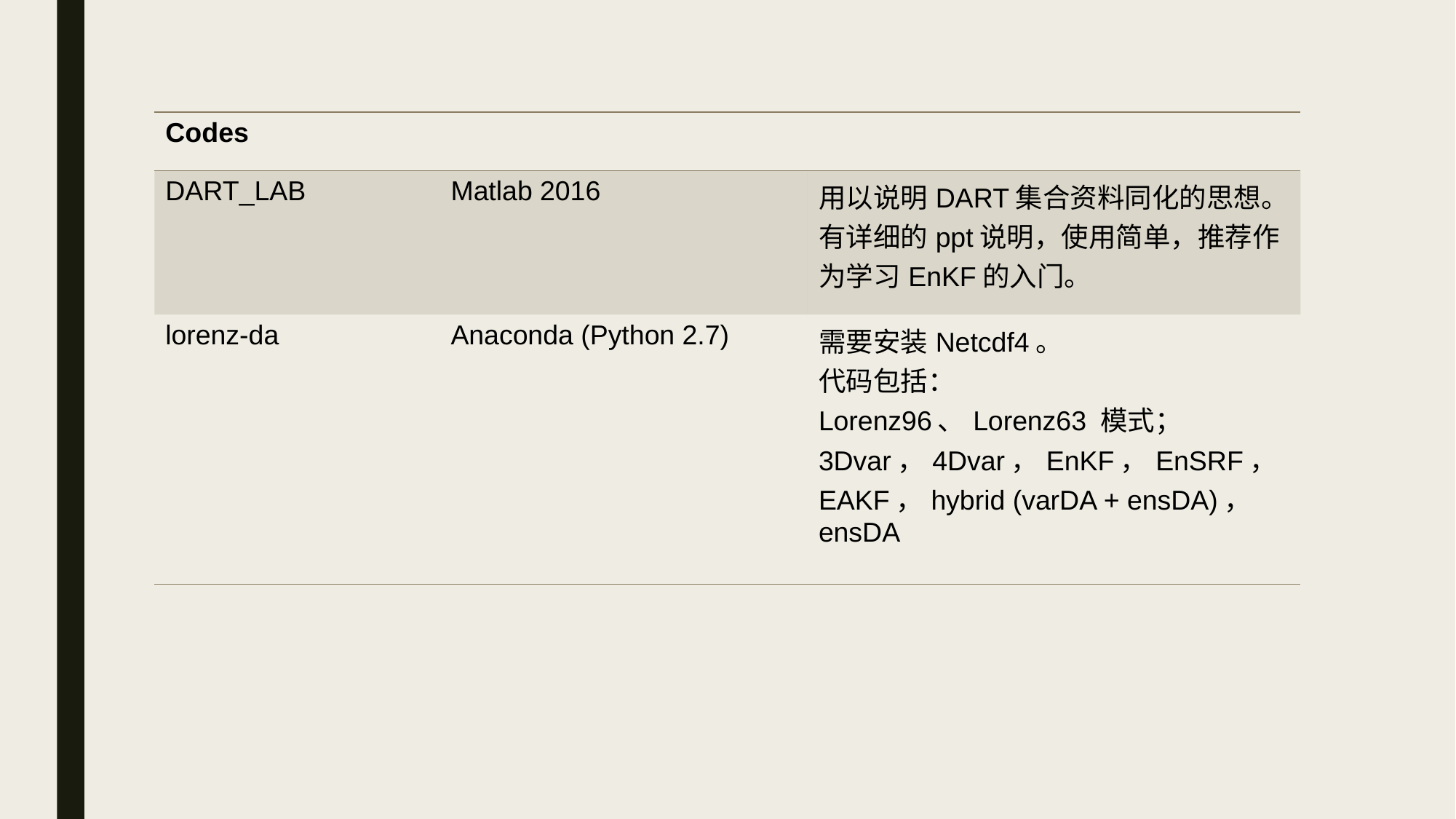

| Codes |  |  |
| --- | --- | --- |
| DART\_LAB | Matlab 2016 | 用以说明DART集合资料同化的思想。 有详细的ppt说明，使用简单，推荐作为学习EnKF的入门。 |
| lorenz-da | Anaconda (Python 2.7) | 需要安装Netcdf4。 代码包括： Lorenz96、Lorenz63 模式； 3Dvar，4Dvar，EnKF，EnSRF，EAKF，hybrid (varDA + ensDA)， ensDA |